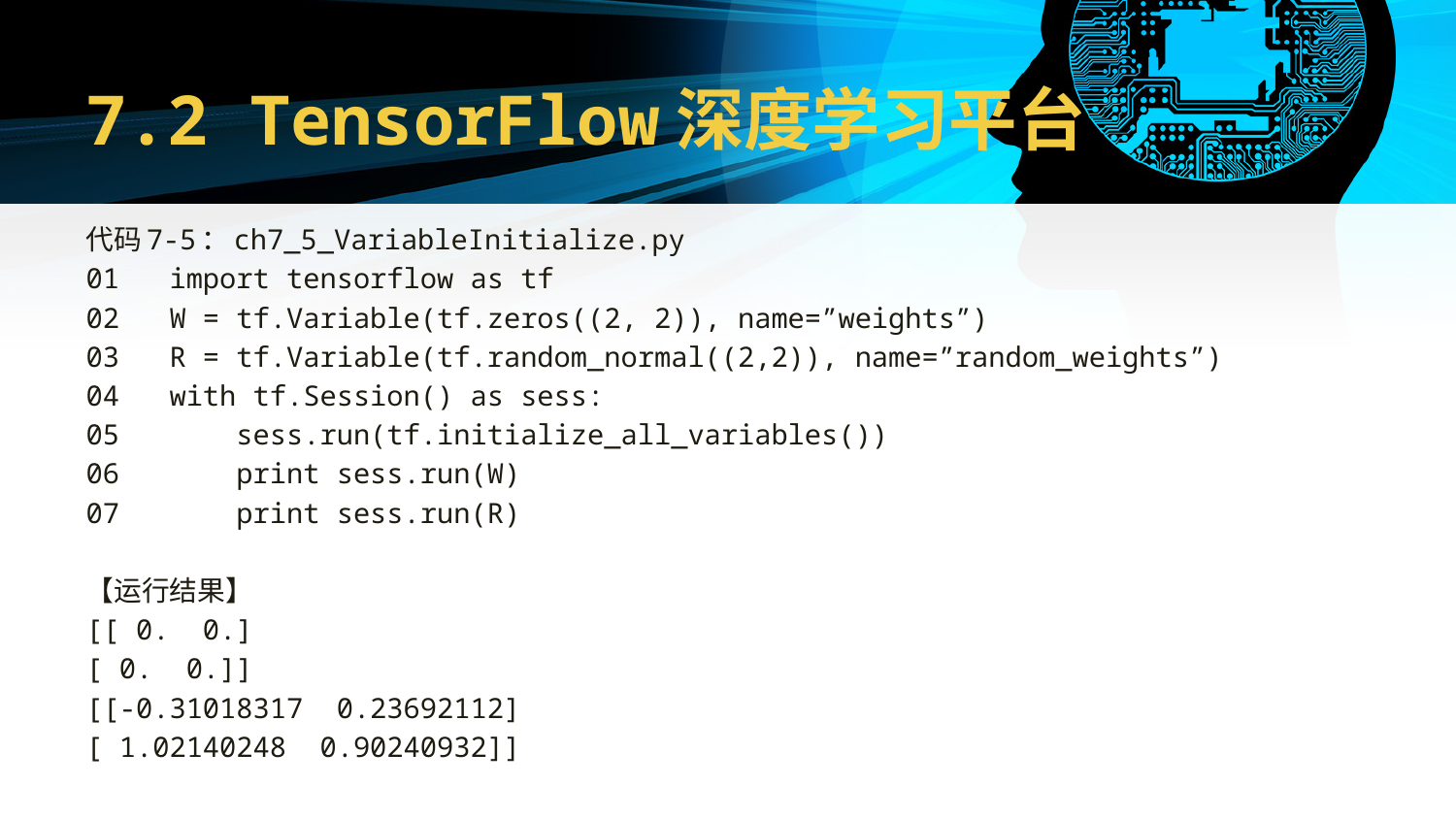

# 7.2 TensorFlow深度学习平台
代码7-5：ch7_5_VariableInitialize.py
01   import tensorflow as tf
02   W = tf.Variable(tf.zeros((2, 2)), name=”weights”)
03   R = tf.Variable(tf.random_normal((2,2)), name=”random_weights”)
04   with tf.Session() as sess:
05       sess.run(tf.initialize_all_variables())
06       print sess.run(W)
07       print sess.run(R)

【运行结果】
[[ 0.  0.]
[ 0.  0.]]
[[-0.31018317  0.23692112]
[ 1.02140248  0.90240932]]